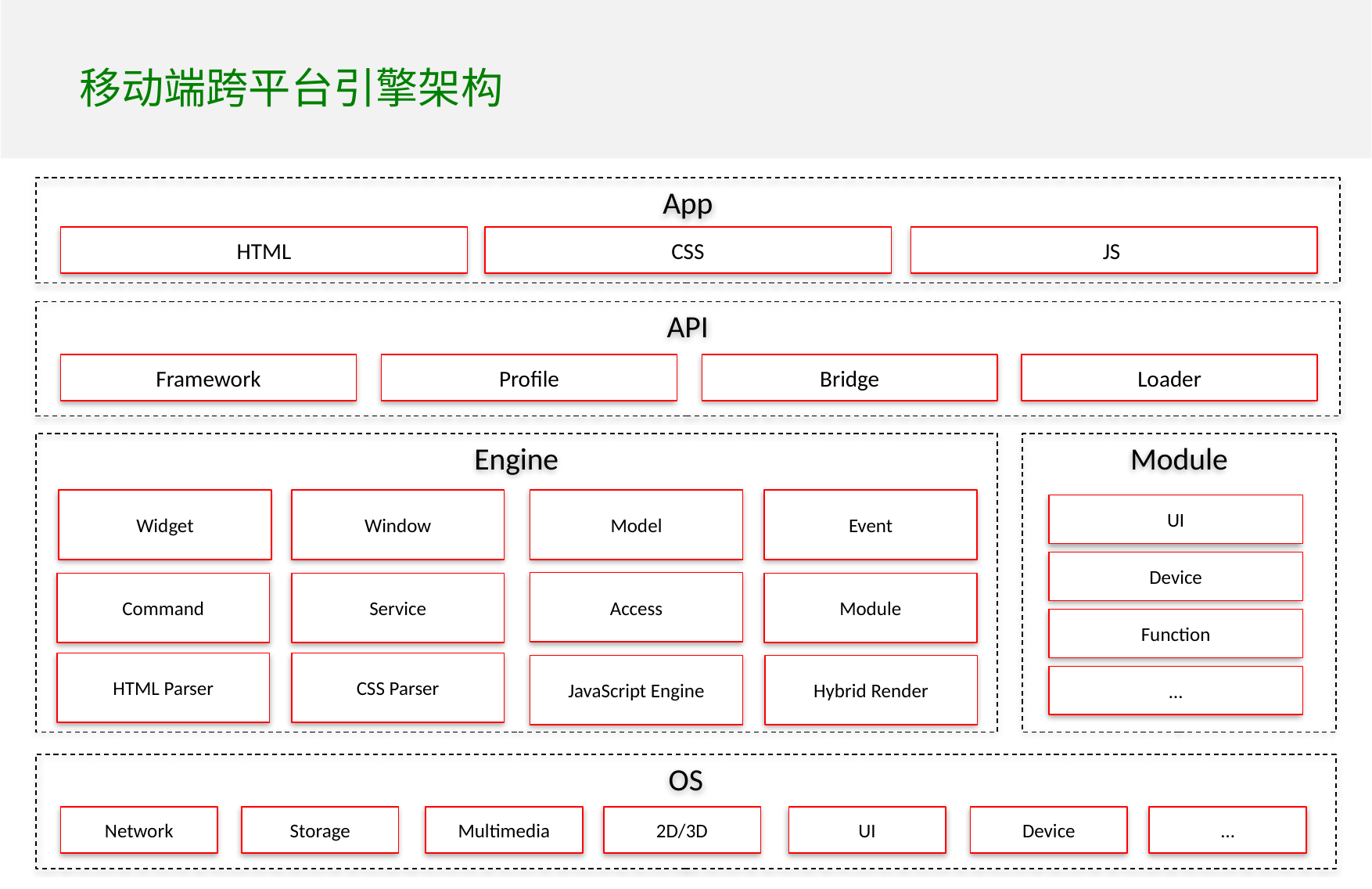

# 移动端跨平台引擎架构
App
HTML
CSS
JS
API
Bridge
Loader
Framework
Profile
Engine
Module
Widget
Window
Model
Event
UI
Device
Access
Command
Service
Module
Function
HTML Parser
CSS Parser
JavaScript Engine
Hybrid Render
…
OS
Network
Storage
Multimedia
2D/3D
UI
Device
…